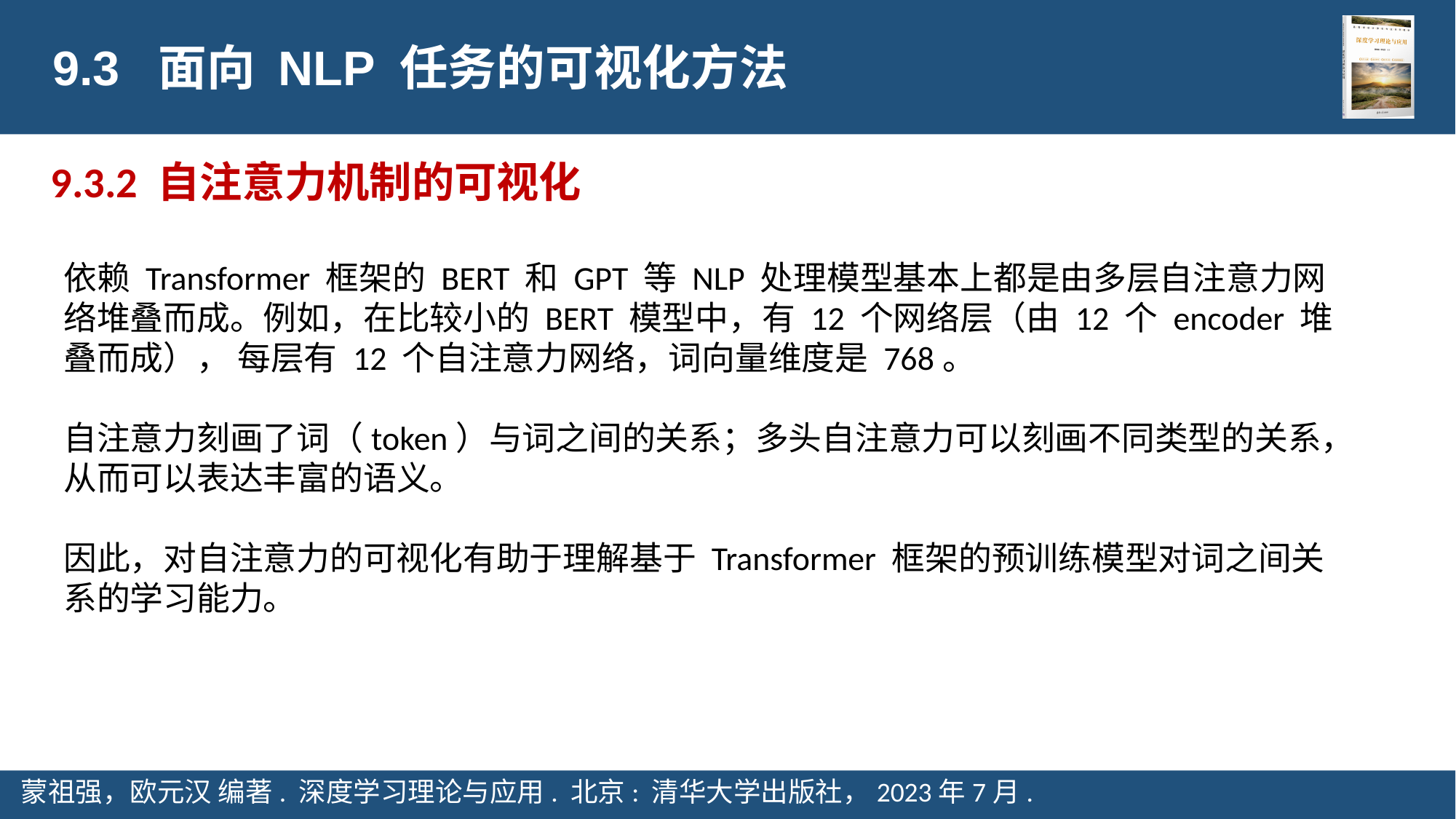

9.3  面向 NLP 任务的可视化方法
9.3.2 自注意力机制的可视化
依赖 Transformer 框架的 BERT 和 GPT 等 NLP 处理模型基本上都是由多层自注意力网 络堆叠而成。例如，在比较小的 BERT 模型中，有 12 个网络层（由 12 个 encoder 堆叠而成）， 每层有 12 个自注意力网络，词向量维度是 768。

自注意力刻画了词（token）与词之间的关系；多头自注意力可以刻画不同类型的关系，从而可以表达丰富的语义。

因此，对自注意力的可视化有助于理解基于 Transformer 框架的预训练模型对词之间关系的学习能力。